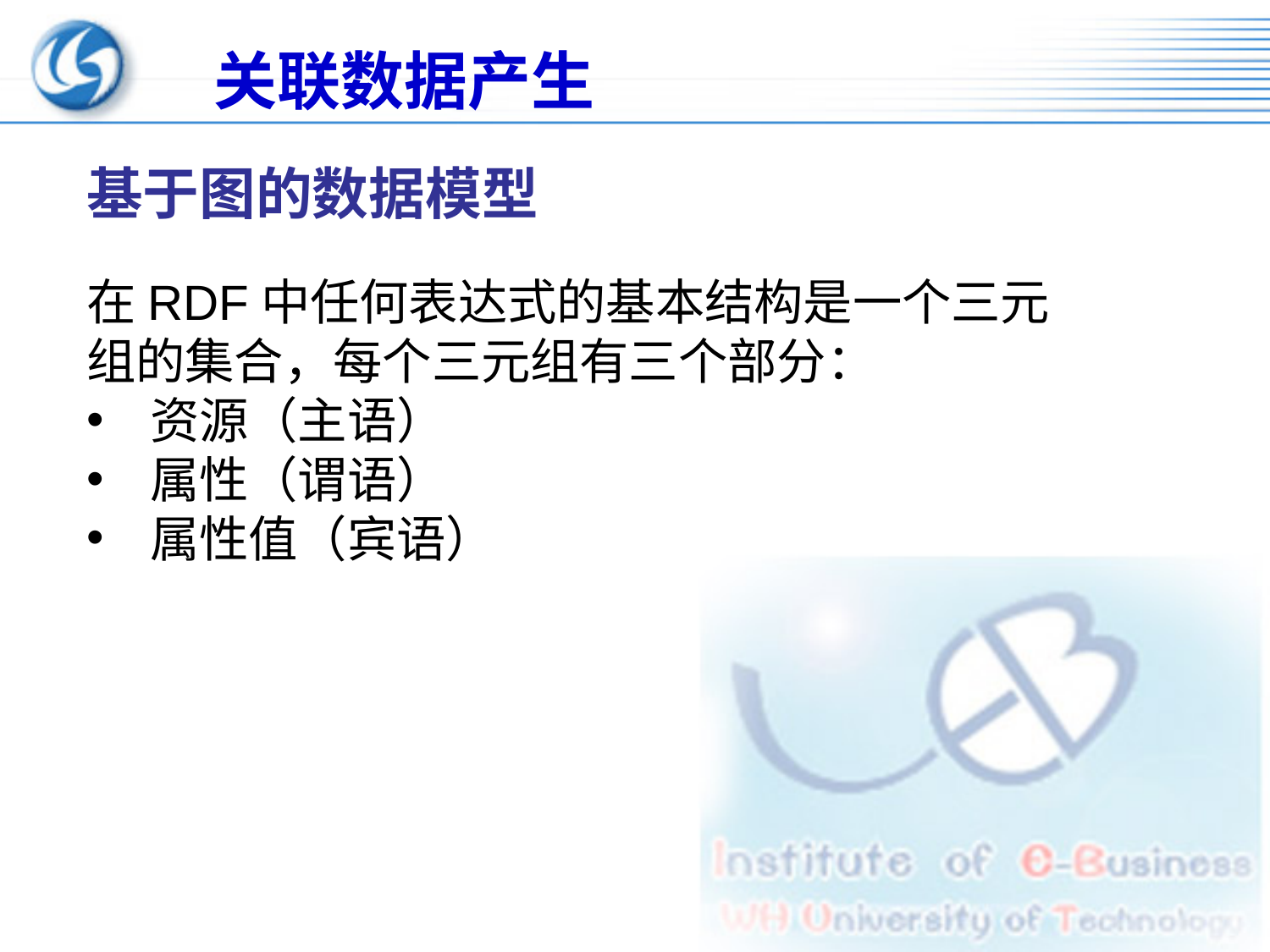

# 关联数据产生
基于图的数据模型
在RDF中任何表达式的基本结构是一个三元组的集合，每个三元组有三个部分：
资源（主语）
属性（谓语）
属性值（宾语）